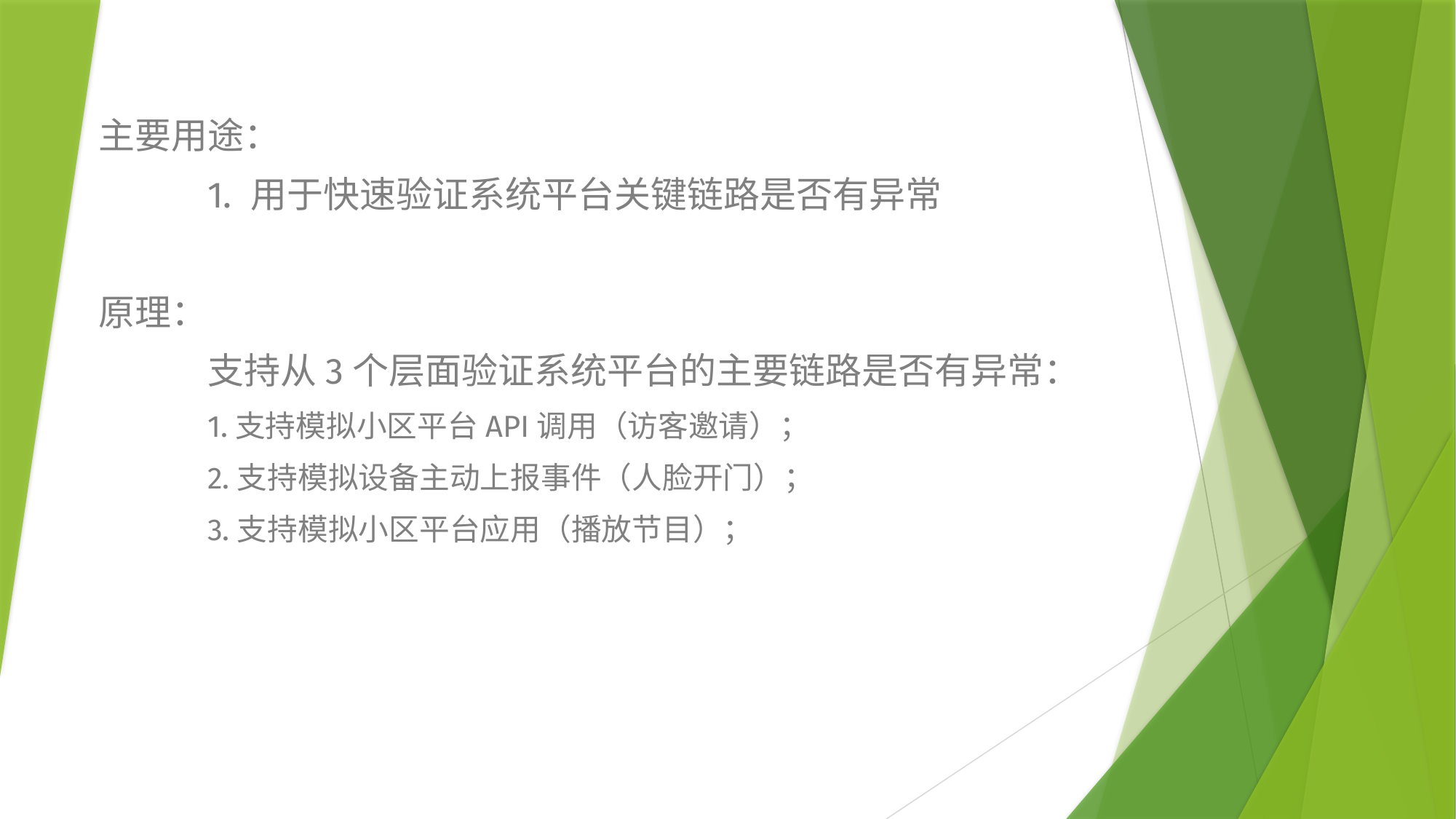

主要用途：
	1. 用于快速验证系统平台关键链路是否有异常

原理：
	支持从3个层面验证系统平台的主要链路是否有异常：
	1.支持模拟小区平台API调用（访客邀请）；
	2.支持模拟设备主动上报事件（人脸开门）；
	3.支持模拟小区平台应用（播放节目）；